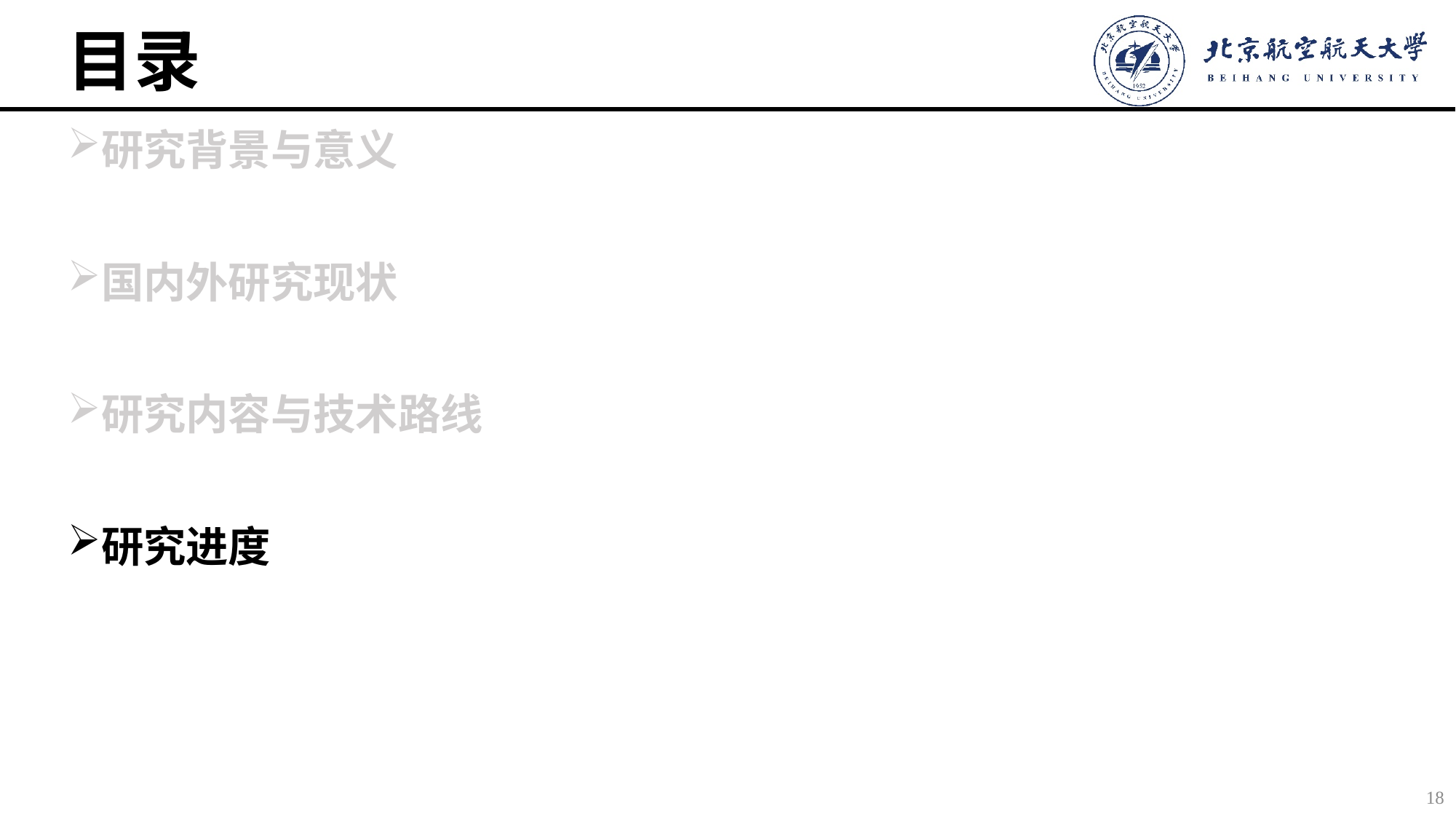

# 目录
研究背景与意义

国内外研究现状

研究内容与技术路线

研究进度
18